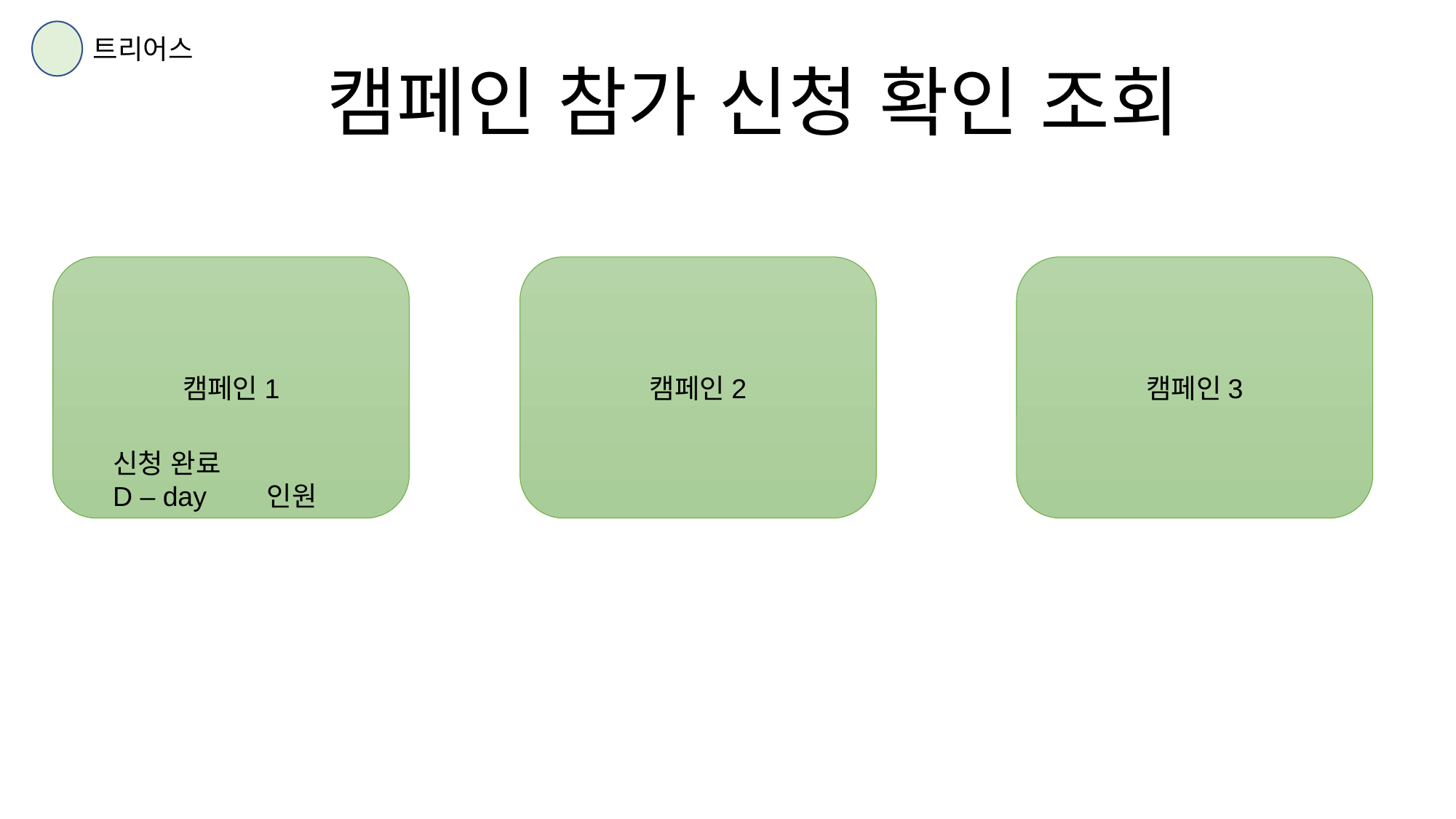

트리어스
캠페인 참가 신청 확인 조회
캠페인2
캠페인3
캠페인1
신청 완료
D – day       인원